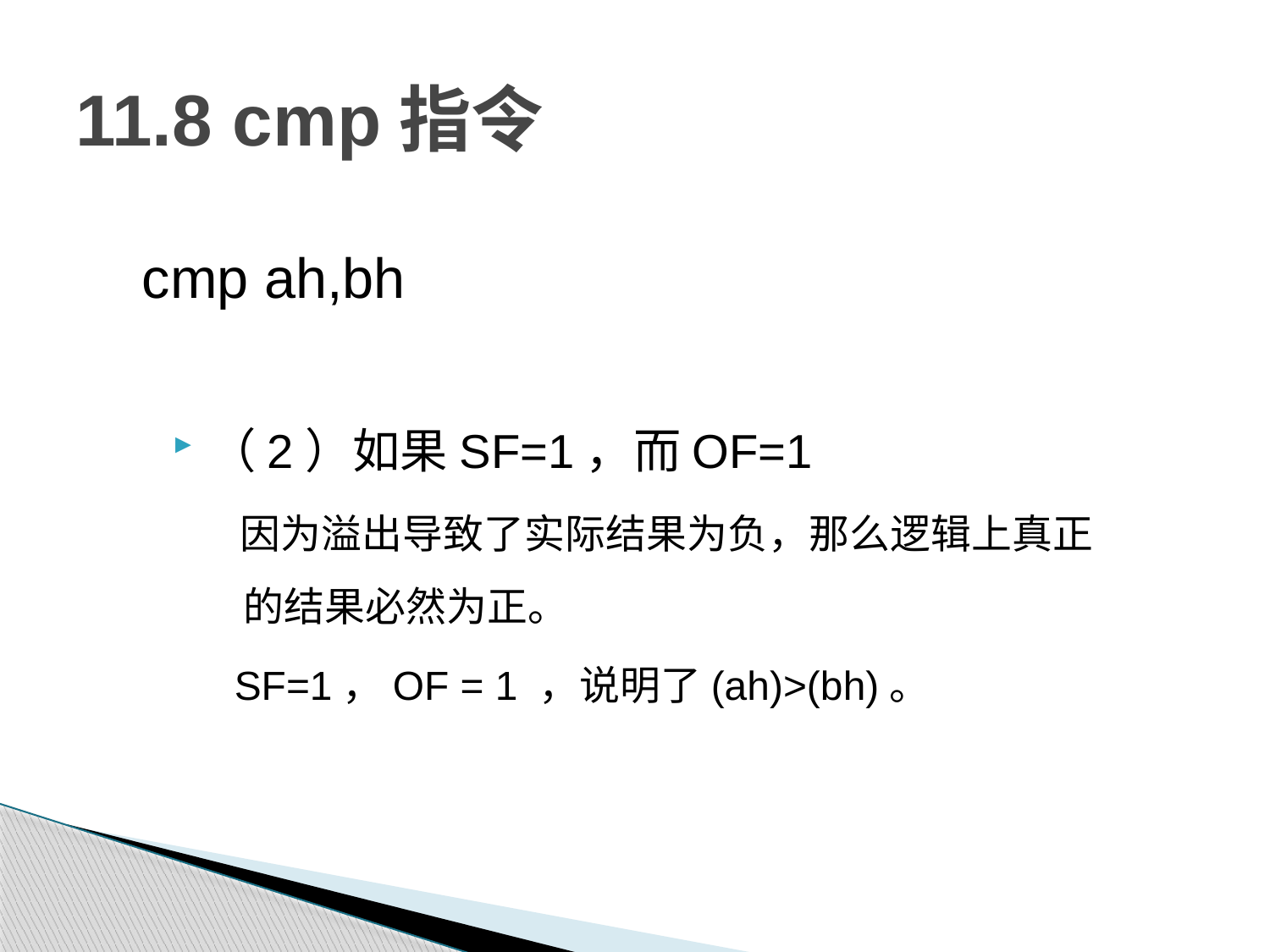

# 11.8 cmp指令
cmp ah,bh
（2）如果SF=1，而OF=1
  因为溢出导致了实际结果为负，那么逻辑上真正的结果必然为正。
  SF=1，OF = 1 ，说明了(ah)>(bh)。